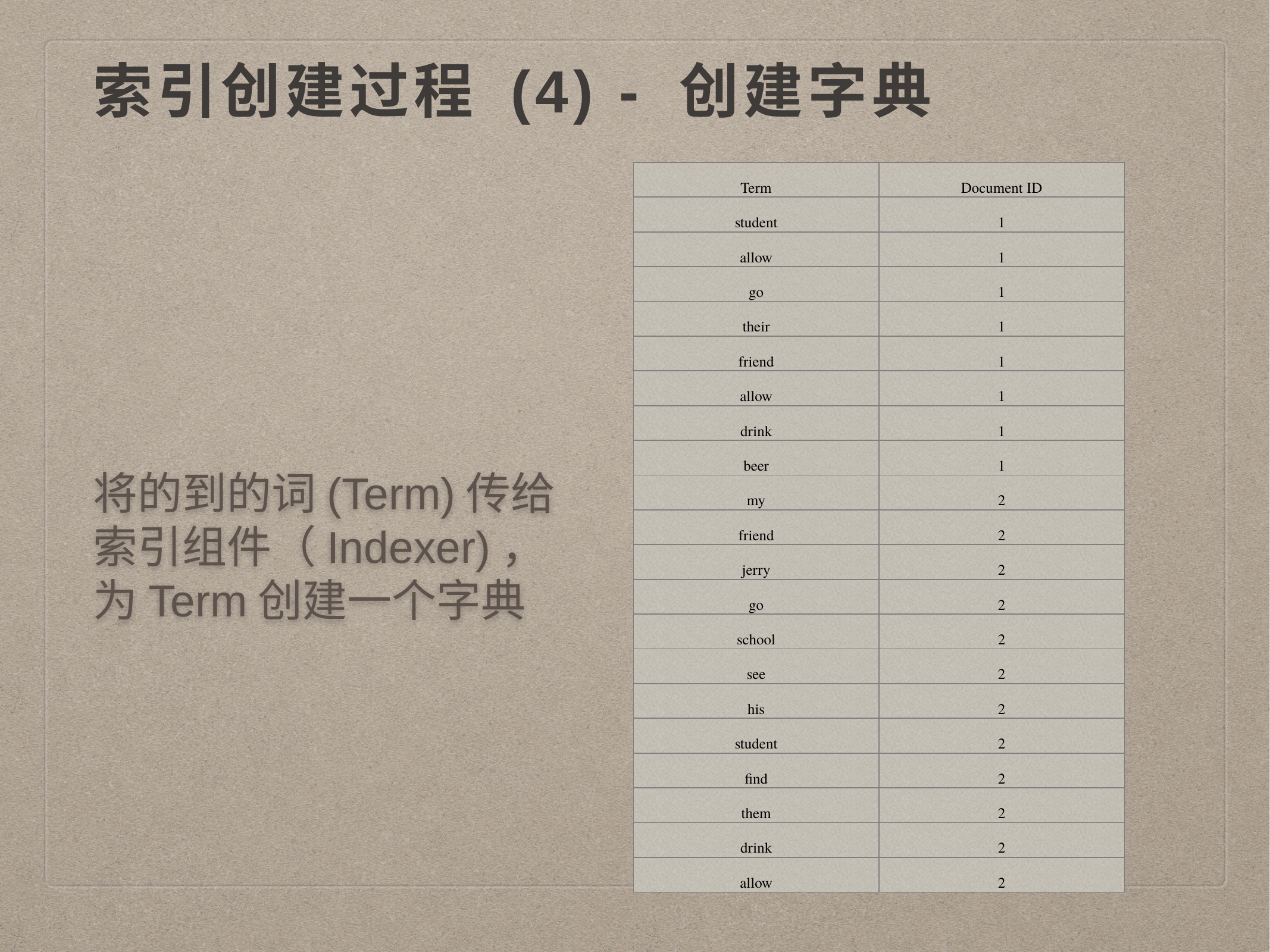

# 索引创建过程 (4) - 创建字典
| Term | Document ID |
| --- | --- |
| student | 1 |
| allow | 1 |
| go | 1 |
| their | 1 |
| friend | 1 |
| allow | 1 |
| drink | 1 |
| beer | 1 |
| my | 2 |
| friend | 2 |
| jerry | 2 |
| go | 2 |
| school | 2 |
| see | 2 |
| his | 2 |
| student | 2 |
| find | 2 |
| them | 2 |
| drink | 2 |
| allow | 2 |
将的到的词(Term)传给索引组件（Indexer)，为Term创建一个字典
11